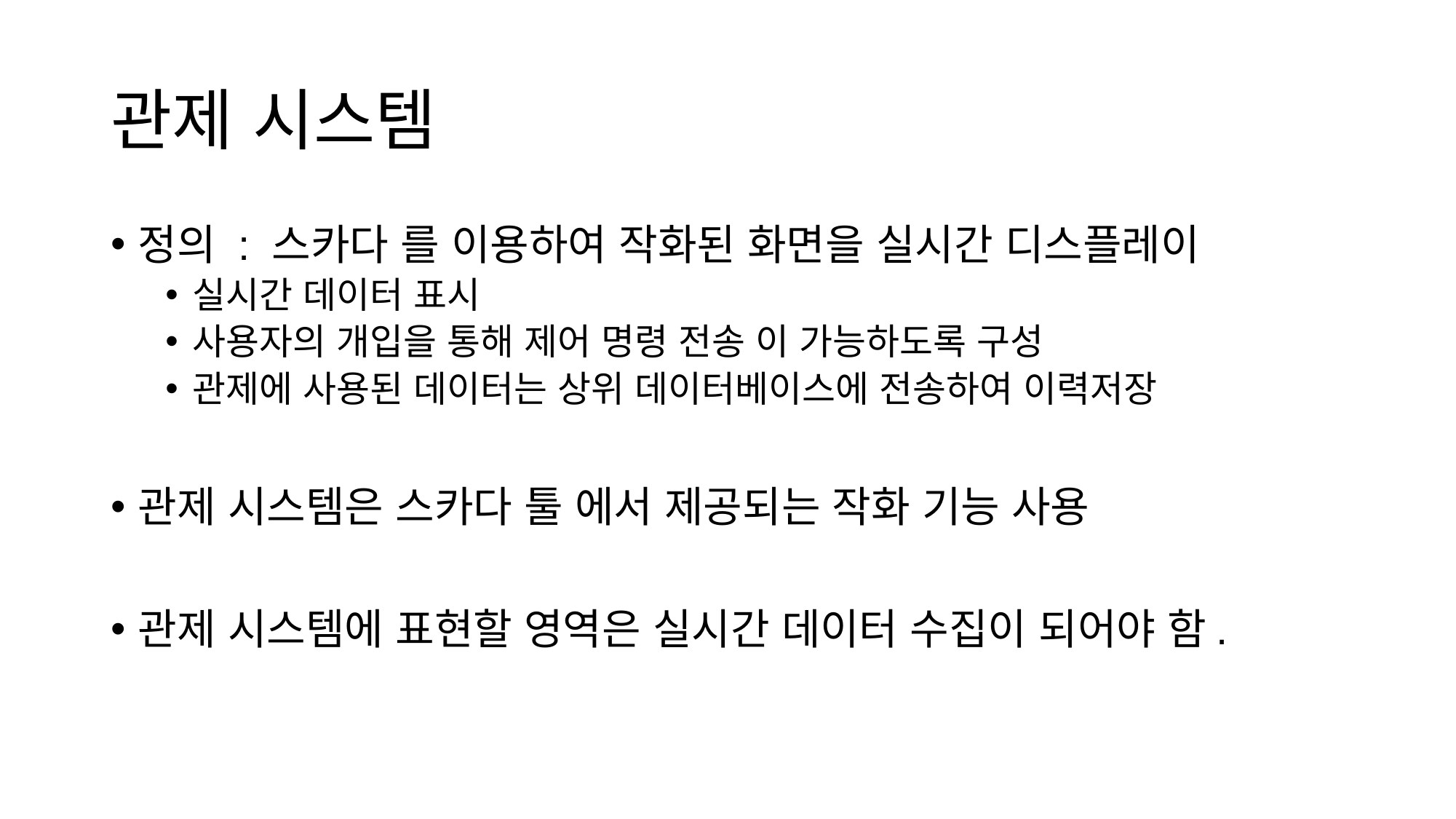

# 관제 시스템
정의 : 스카다 를 이용하여 작화된 화면을 실시간 디스플레이
실시간 데이터 표시
사용자의 개입을 통해 제어 명령 전송 이 가능하도록 구성
관제에 사용된 데이터는 상위 데이터베이스에 전송하여 이력저장

관제 시스템은 스카다 툴 에서 제공되는 작화 기능 사용

관제 시스템에 표현할 영역은 실시간 데이터 수집이 되어야 함.